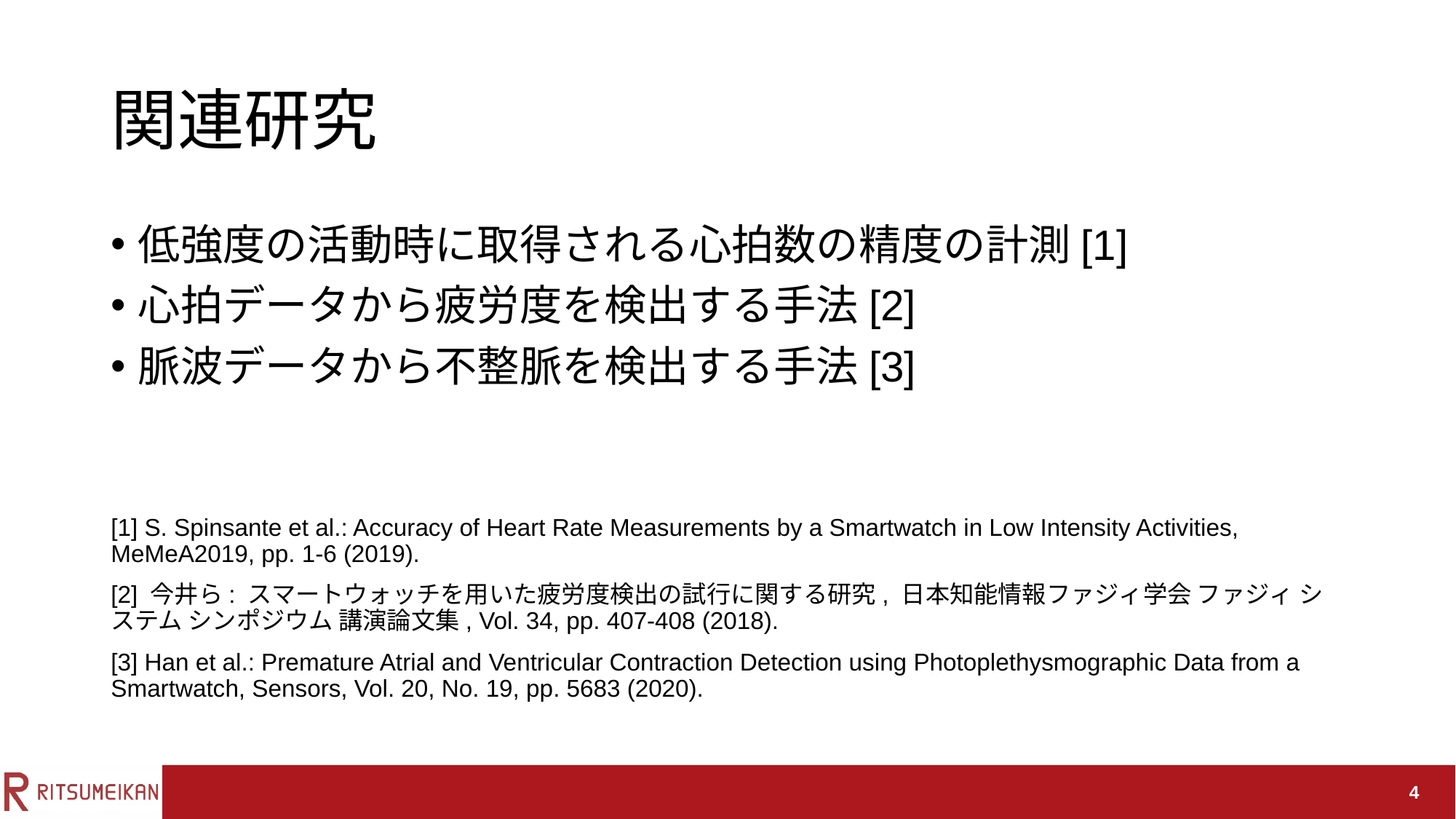

# 関連研究
低強度の活動時に取得される心拍数の精度の計測[1]
心拍データから疲労度を検出する手法[2]
脈波データから不整脈を検出する手法[3]

[1] S. Spinsante et al.: Accuracy of Heart Rate Measurements by a Smartwatch in Low Intensity Activities, MeMeA2019, pp. 1-6 (2019).
[2] 今井ら: スマートウォッチを用いた疲労度検出の試行に関する研究, 日本知能情報ファジィ学会 ファジィ システム シンポジウム 講演論文集, Vol. 34, pp. 407-408 (2018).
[3] Han et al.: Premature Atrial and Ventricular Contraction Detection using Photoplethysmographic Data from a Smartwatch, Sensors, Vol. 20, No. 19, pp. 5683 (2020).
4